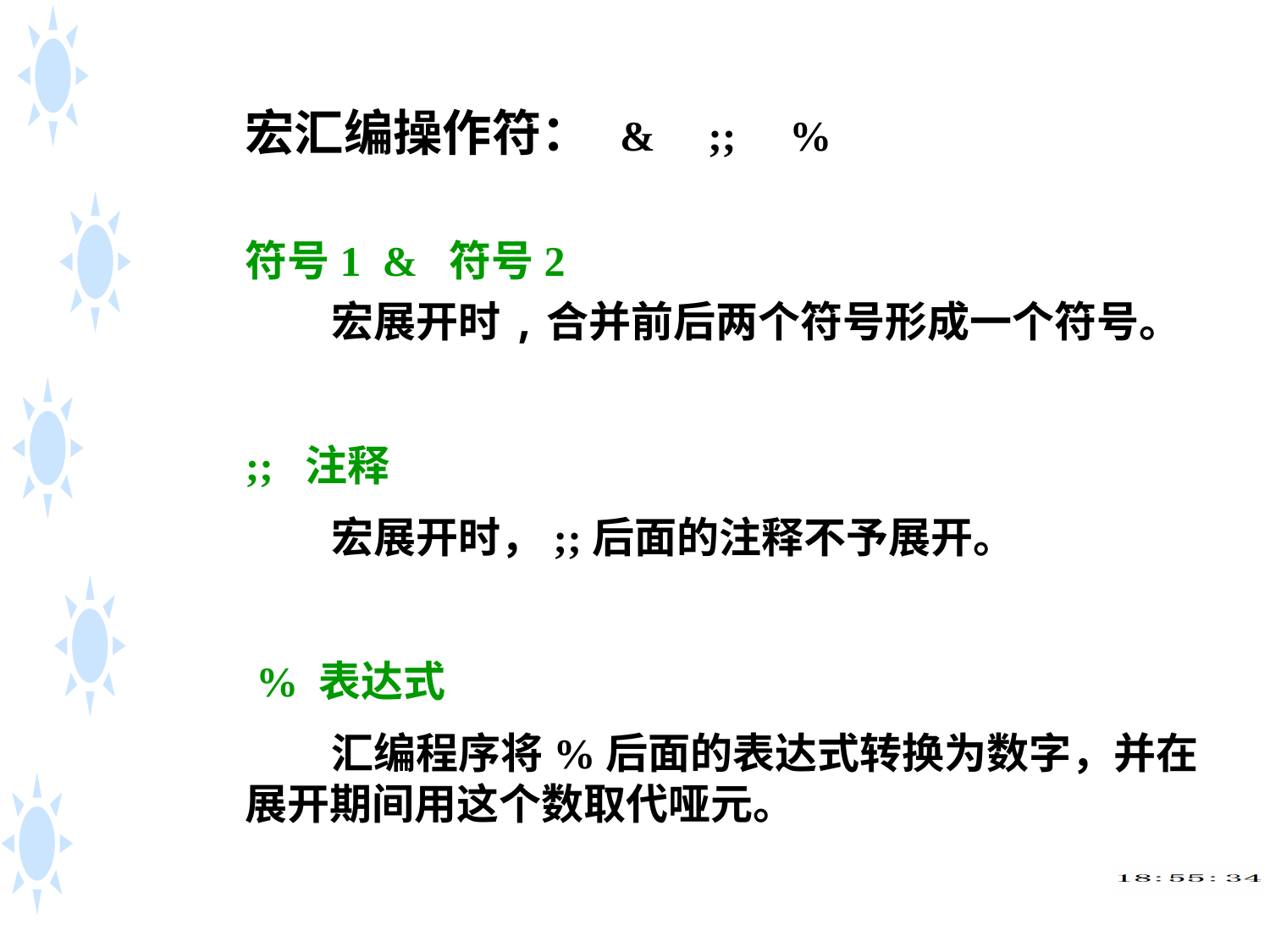

宏汇编操作符：  &     ;;     %

符号1  &  符号2
        宏展开时,合并前后两个符号形成一个符号。

;;  注释
        宏展开时，;;后面的注释不予展开。

 % 表达式
        汇编程序将%后面的表达式转换为数字，并在展开期间用这个数取代哑元。